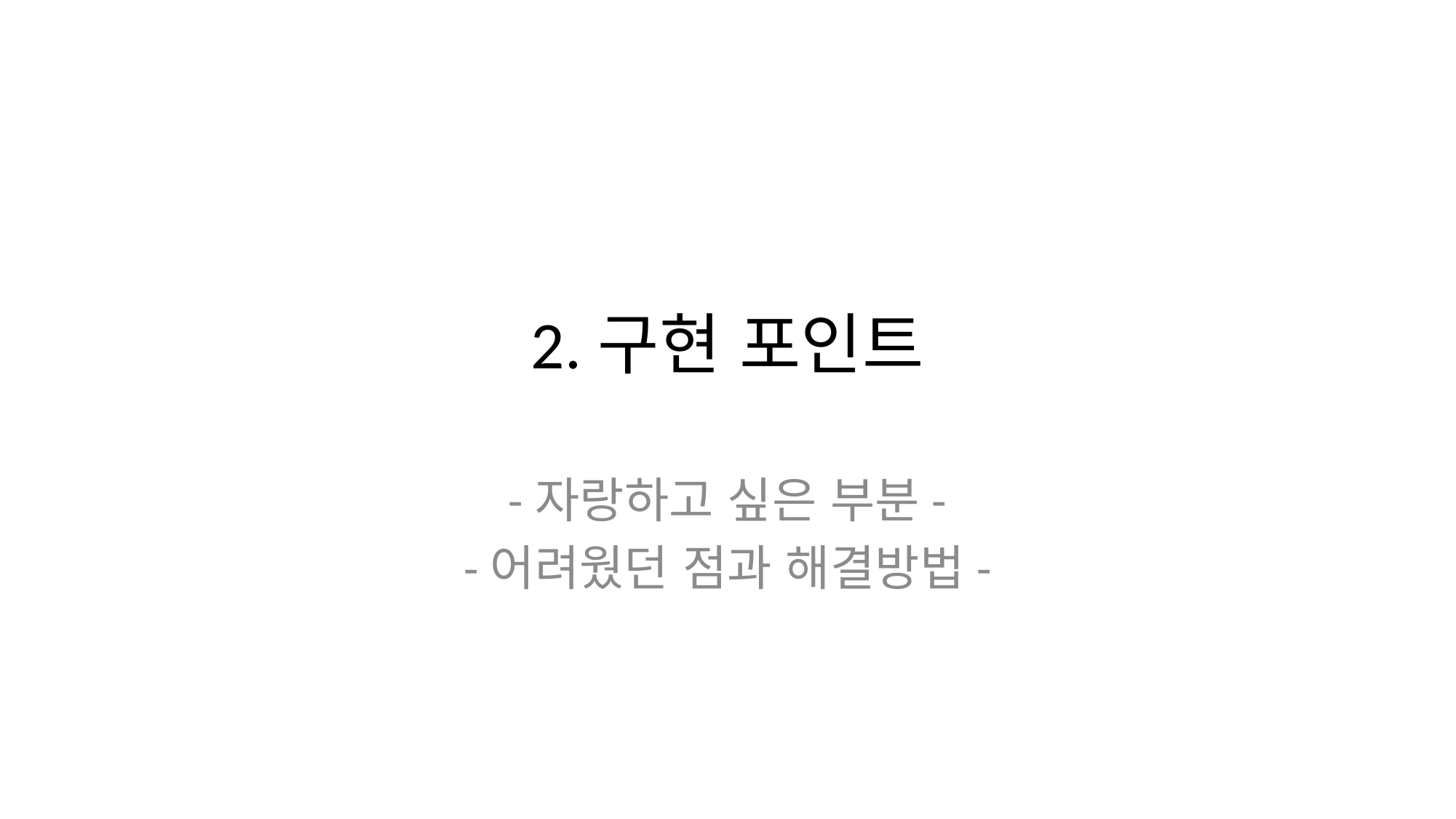

# 2.구현 포인트
-자랑하고 싶은 부분-
-어려웠던 점과 해결방법-